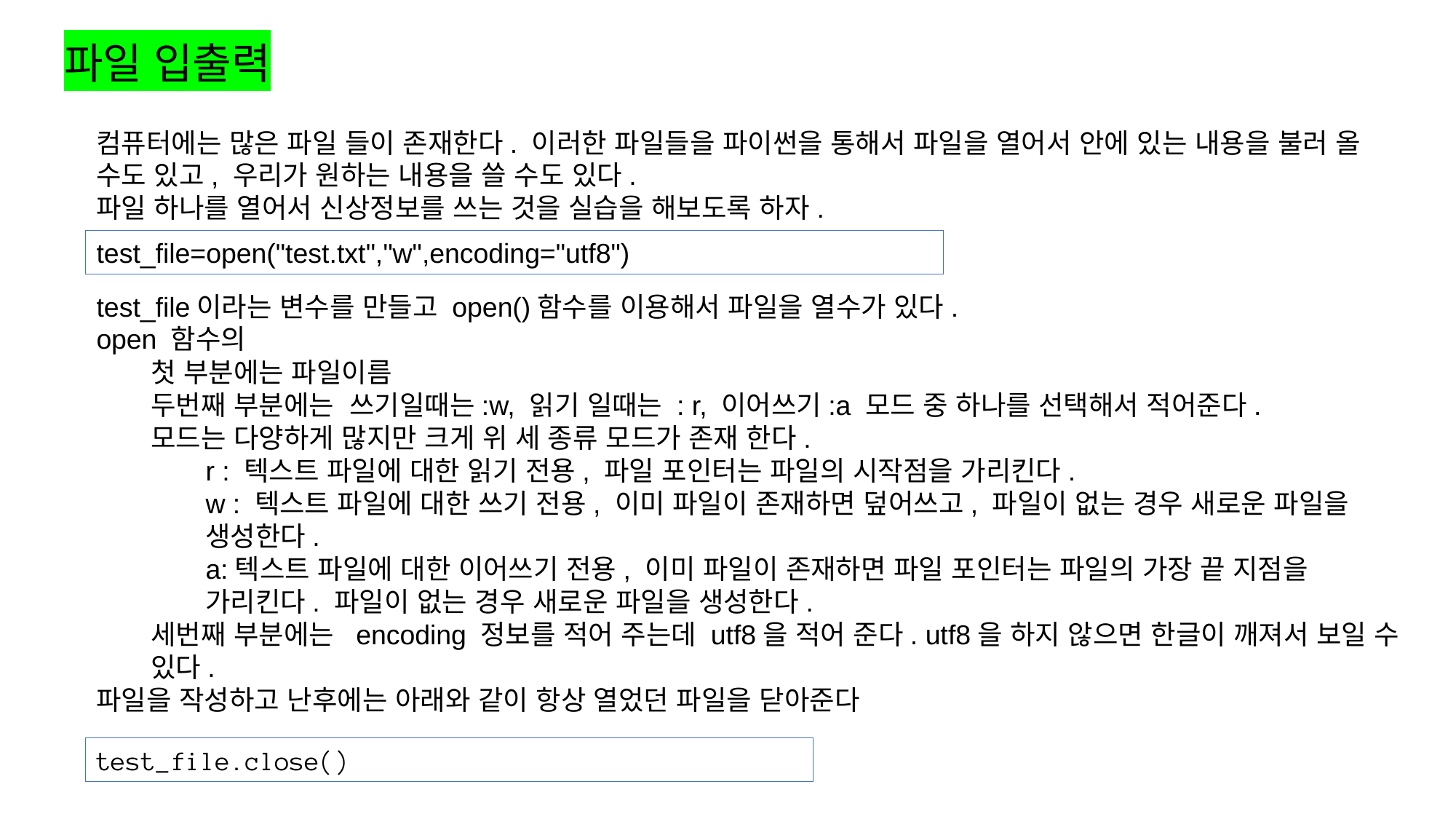

파일 입출력
컴퓨터에는 많은 파일 들이 존재한다. 이러한 파일들을 파이썬을 통해서 파일을 열어서 안에 있는 내용을 불러 올 수도 있고, 우리가 원하는 내용을 쓸 수도 있다.
파일 하나를 열어서 신상정보를 쓰는 것을 실습을 해보도록 하자.

test_file이라는 변수를 만들고 open()함수를 이용해서 파일을 열수가 있다.
open 함수의
첫 부분에는 파일이름
두번째 부분에는  쓰기일때는:w, 읽기 일때는 : r, 이어쓰기:a 모드 중 하나를 선택해서 적어준다.
모드는 다양하게 많지만 크게 위 세 종류 모드가 존재 한다.
r : 텍스트 파일에 대한 읽기 전용, 파일 포인터는 파일의 시작점을 가리킨다.
w : 텍스트 파일에 대한 쓰기 전용, 이미 파일이 존재하면 덮어쓰고, 파일이 없는 경우 새로운 파일을 생성한다.
a:텍스트 파일에 대한 이어쓰기 전용, 이미 파일이 존재하면 파일 포인터는 파일의 가장 끝 지점을 가리킨다. 파일이 없는 경우 새로운 파일을 생성한다.
세번째 부분에는  encoding 정보를 적어 주는데 utf8을 적어 준다. utf8을 하지 않으면 한글이 깨져서 보일 수 있다.
파일을 작성하고 난후에는 아래와 같이 항상 열었던 파일을 닫아준다

test_file=open("test.txt","w",encoding="utf8")
test_file.close()